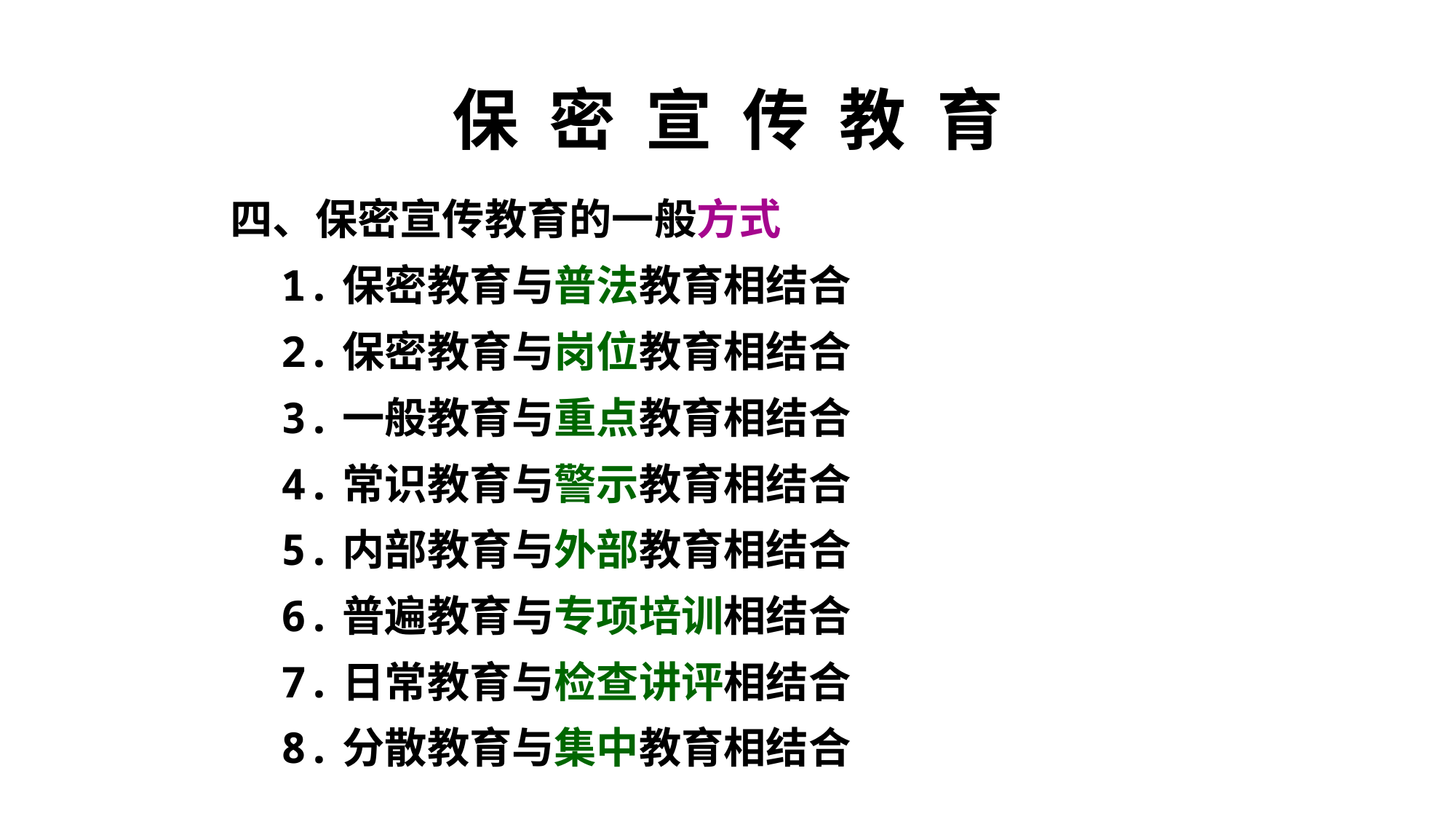

# 保  密  宣  传  教  育
		四、保密宣传教育的一般方式
		  1.保密教育与普法教育相结合
		  2.保密教育与岗位教育相结合
		  3.一般教育与重点教育相结合
		  4.常识教育与警示教育相结合
		  5.内部教育与外部教育相结合
		  6.普遍教育与专项培训相结合
		  7.日常教育与检查讲评相结合
		  8.分散教育与集中教育相结合